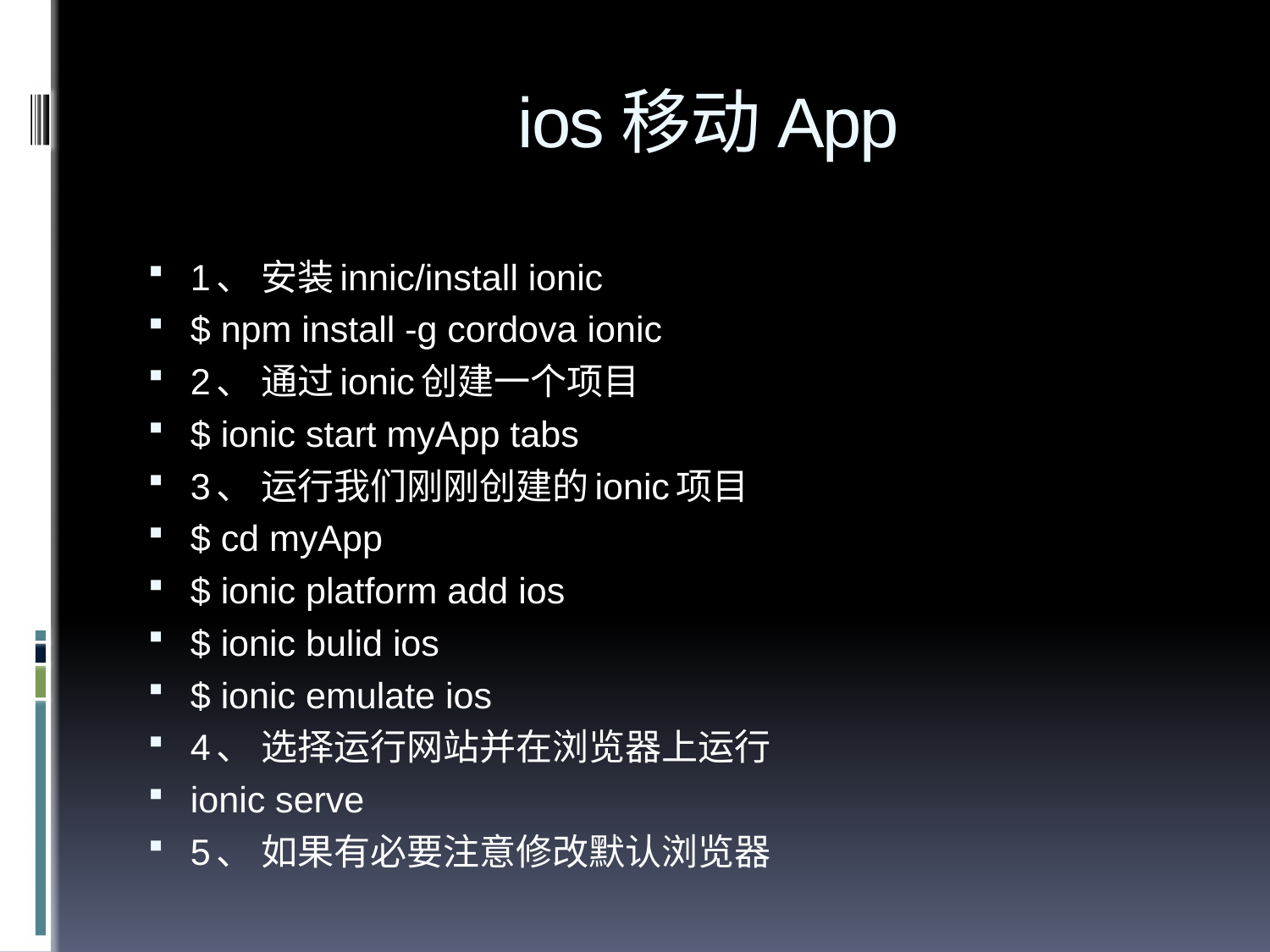

# ios移动App
1、 安装innic/install ionic
$ npm install -g cordova ionic
2、 通过ionic创建一个项目
$ ionic start myApp tabs
3、 运行我们刚刚创建的ionic项目
$ cd myApp
$ ionic platform add ios
$ ionic bulid ios
$ ionic emulate ios
4、 选择运行网站并在浏览器上运行
ionic serve
5、 如果有必要注意修改默认浏览器